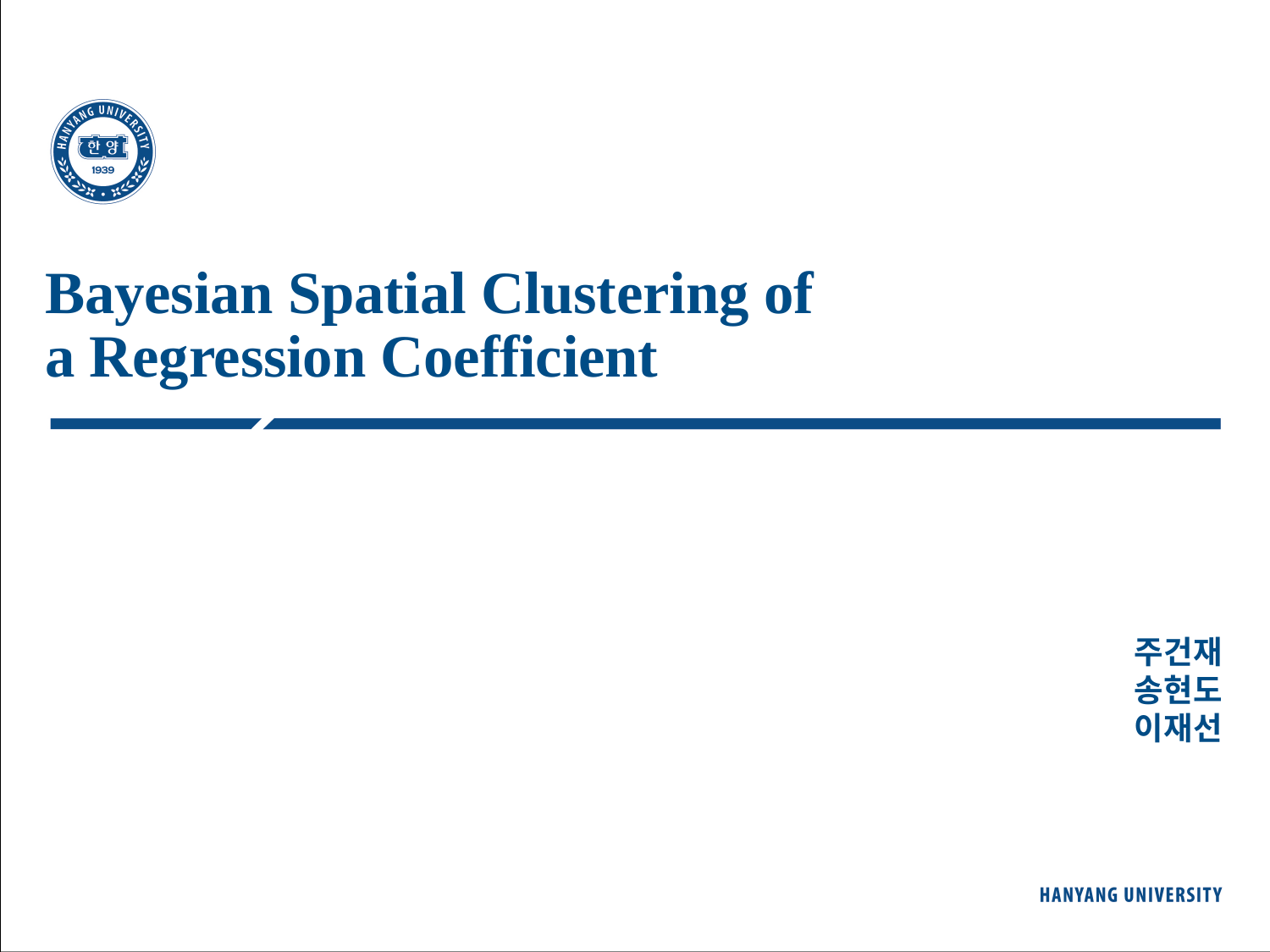

Bayesian Spatial Clustering of
a Regression Coefficient
주건재
송현도
이재선